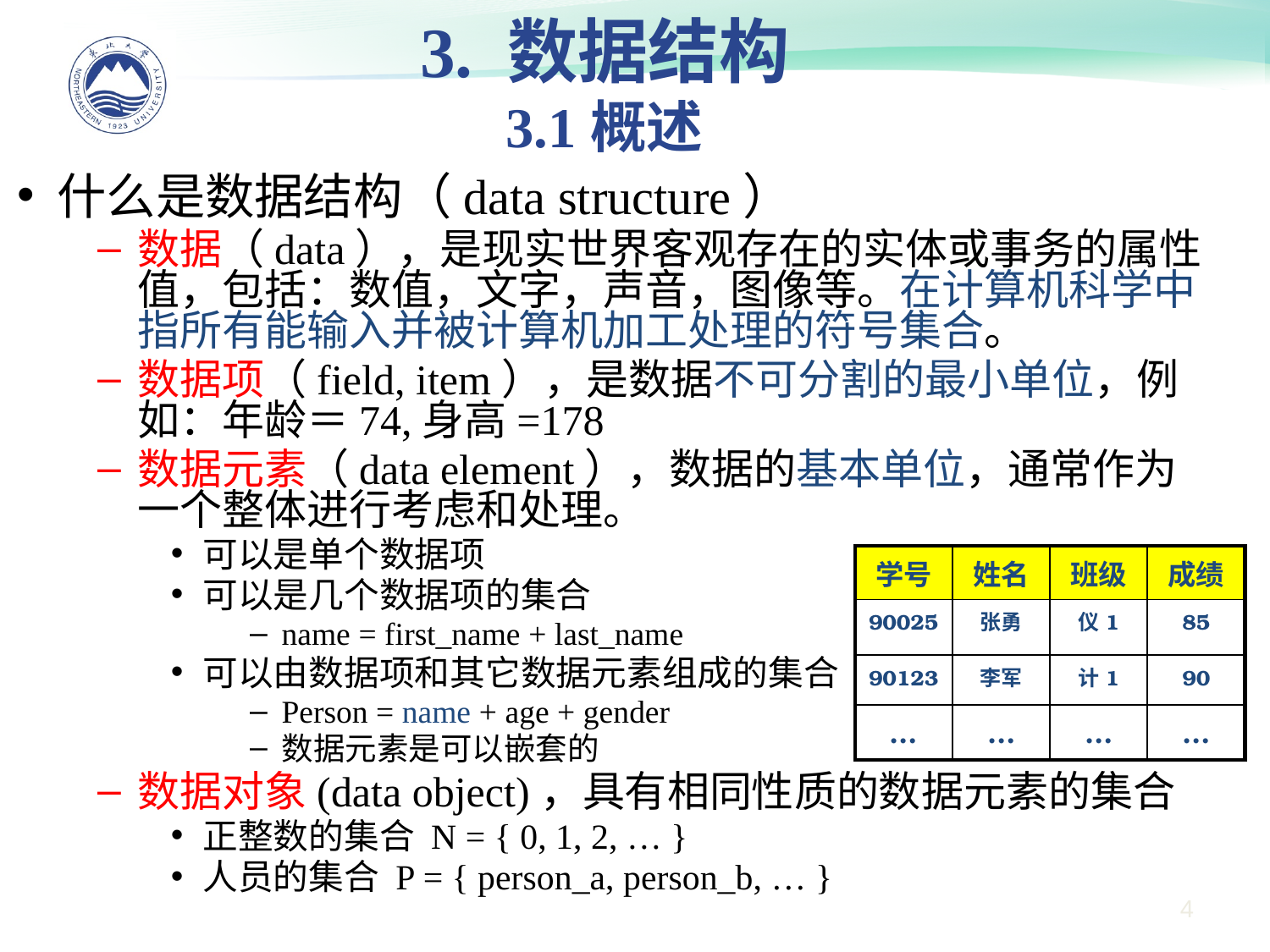

3. 数据结构
3.1概述
什么是数据结构（data structure）
数据（data），是现实世界客观存在的实体或事务的属性值，包括：数值，文字，声音，图像等。在计算机科学中指所有能输入并被计算机加工处理的符号集合。
数据项（field, item），是数据不可分割的最小单位，例如：年龄＝74,身高=178
数据元素（data element），数据的基本单位，通常作为一个整体进行考虑和处理。
可以是单个数据项
可以是几个数据项的集合
name = first_name + last_name
可以由数据项和其它数据元素组成的集合
Person = name + age + gender
数据元素是可以嵌套的
数据对象(data object)，具有相同性质的数据元素的集合
正整数的集合 N = { 0, 1, 2, … }
人员的集合 P = { person_a, person_b, … }
| 学号 | 姓名 | 班级 | 成绩 |
| --- | --- | --- | --- |
| 90025 | 张勇 | 仪1 | 85 |
| 90123 | 李军 | 计1 | 90 |
| … | … | … | … |
4